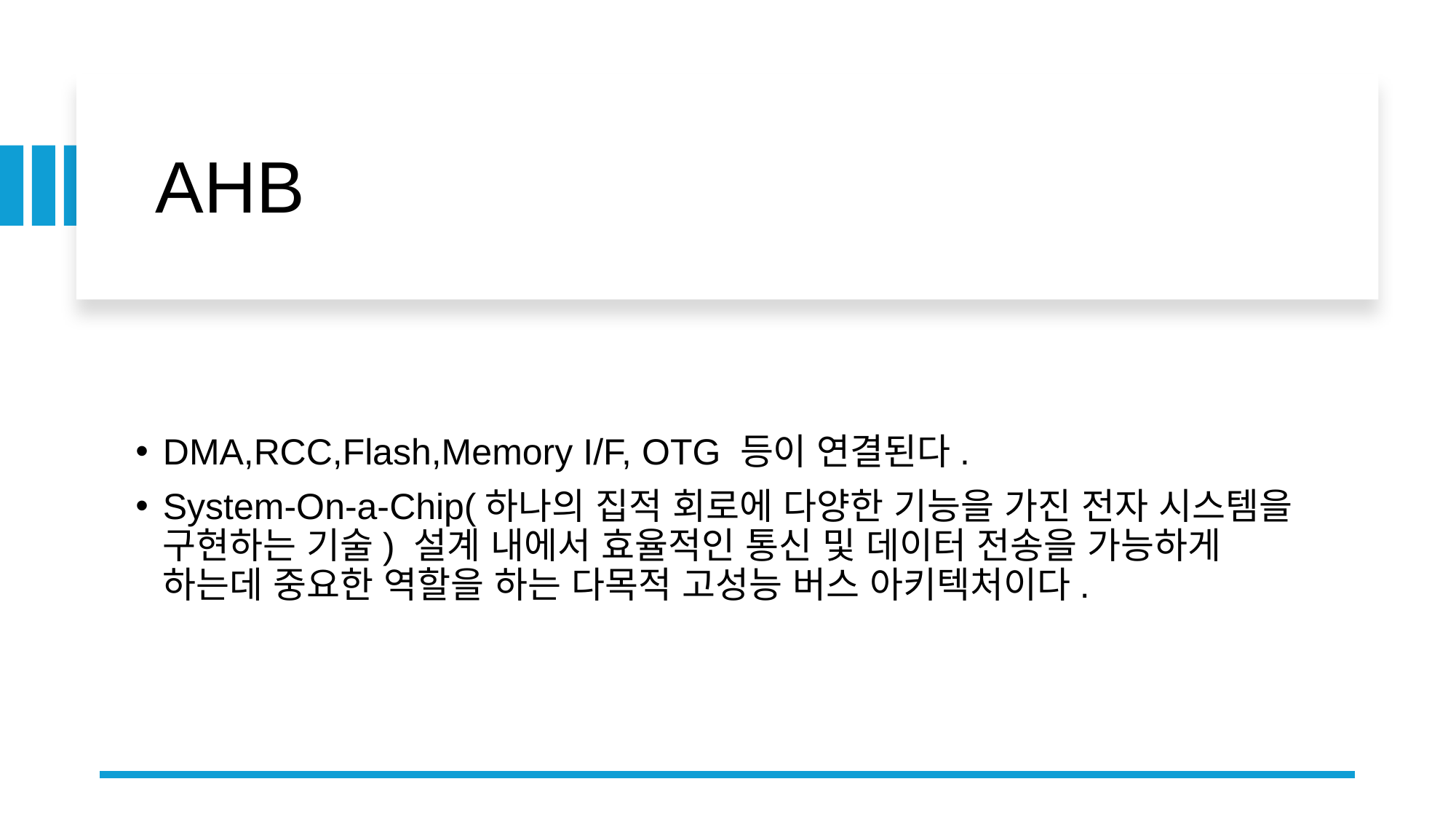

# AHB

DMA,RCC,Flash,Memory I/F, OTG 등이 연결된다.
System-On-a-Chip(하나의 집적 회로에 다양한 기능을 가진 전자 시스템을 구현하는 기술) 설계 내에서 효율적인 통신 및 데이터 전송을 가능하게 하는데 중요한 역할을 하는 다목적 고성능 버스 아키텍처이다.